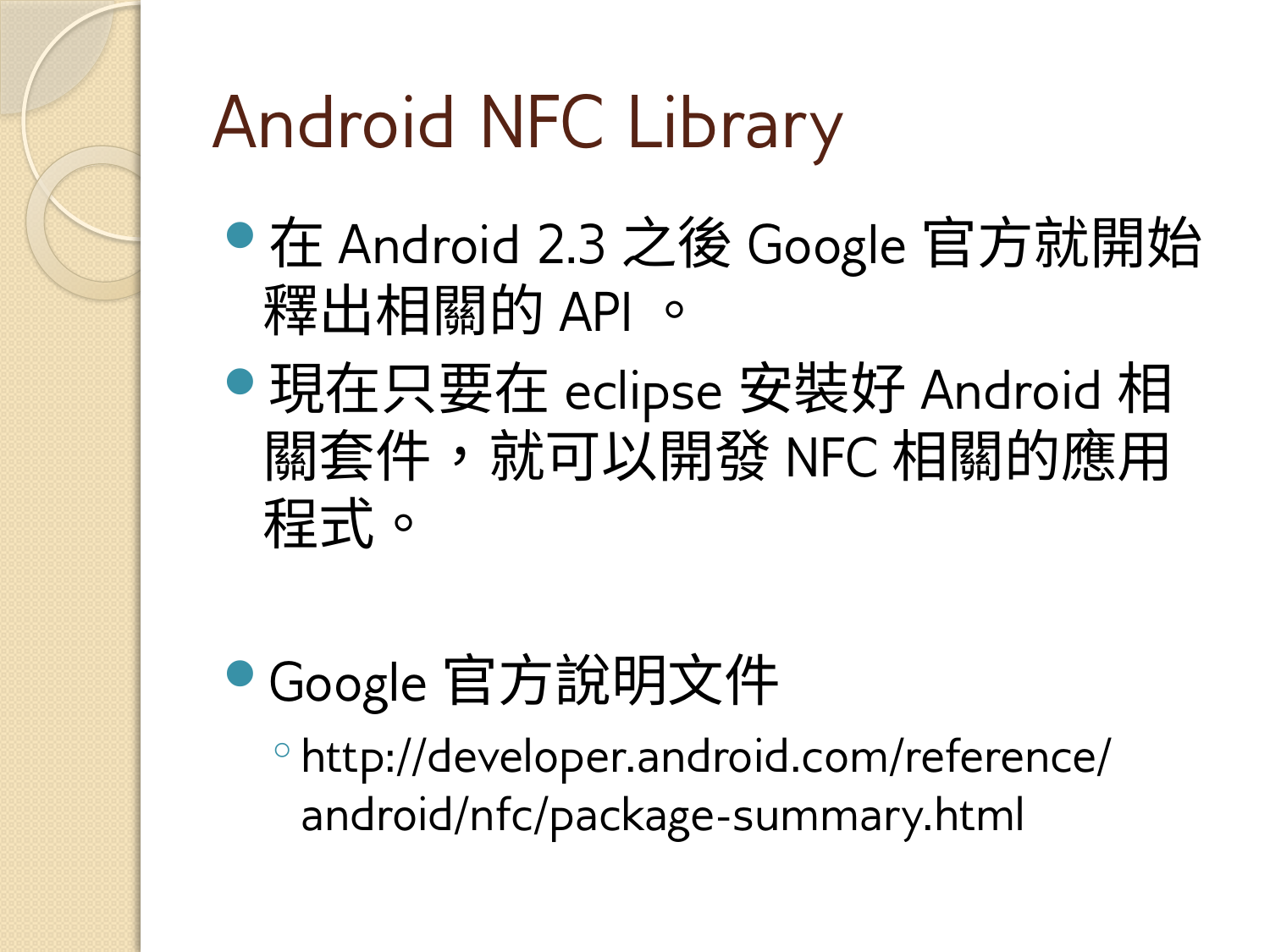

# Android NFC Library
在Android 2.3之後Google官方就開始釋出相關的API。
現在只要在eclipse安裝好Android相關套件，就可以開發NFC相關的應用程式。

Google官方說明文件
http://developer.android.com/reference/android/nfc/package-summary.html